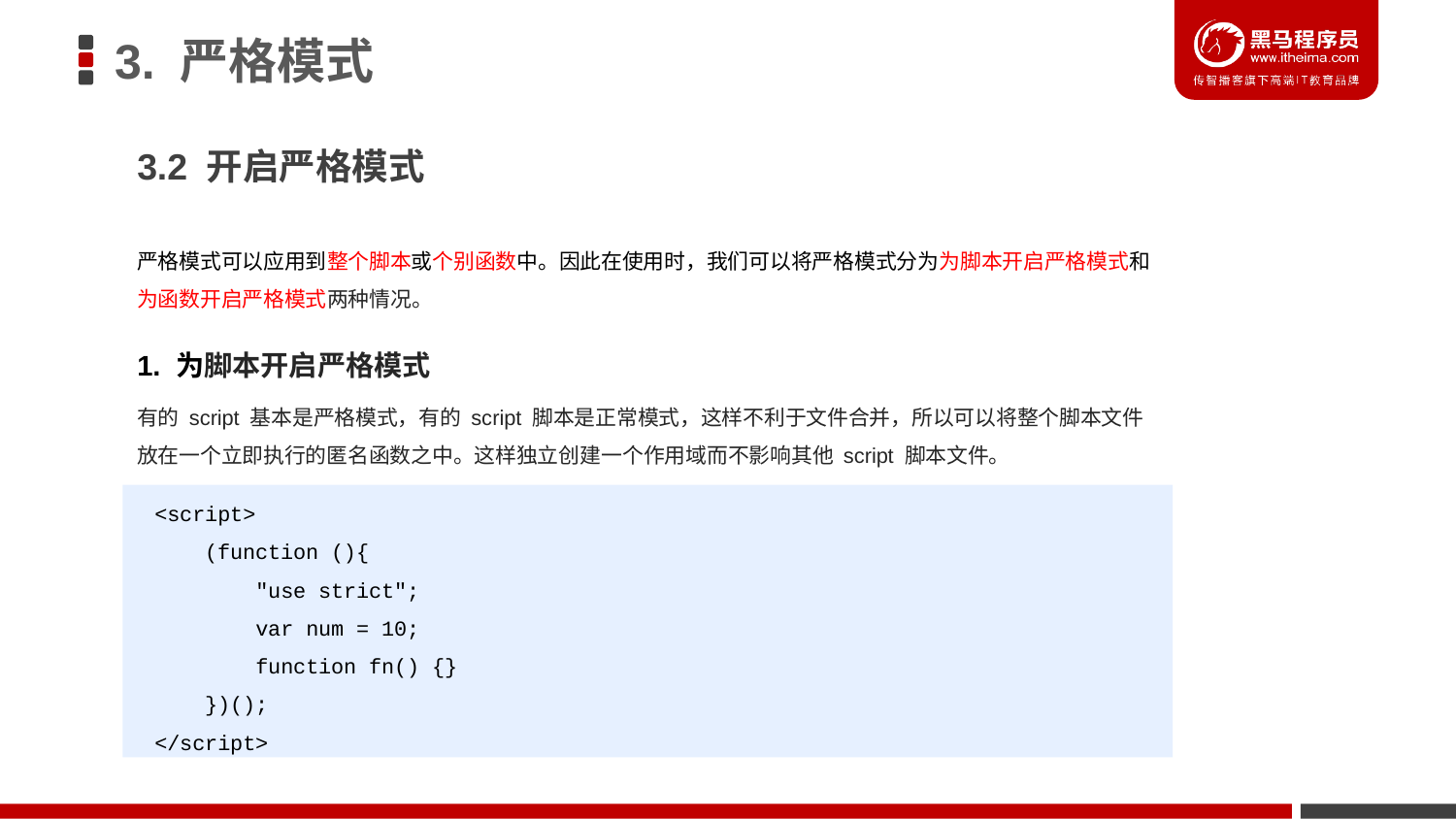

# 3. 严格模式
3.2 开启严格模式
严格模式可以应用到整个脚本或个别函数中。因此在使用时，我们可以将严格模式分为为脚本开启严格模式和为函数开启严格模式两种情况。
1. 为脚本开启严格模式
有的 script 基本是严格模式，有的 script 脚本是正常模式，这样不利于文件合并，所以可以将整个脚本文件放在一个立即执行的匿名函数之中。这样独立创建一个作用域而不影响其他 script 脚本文件。
<script>
    (function (){
        "use strict";
        var num = 10;
        function fn() {}
    })();
</script>